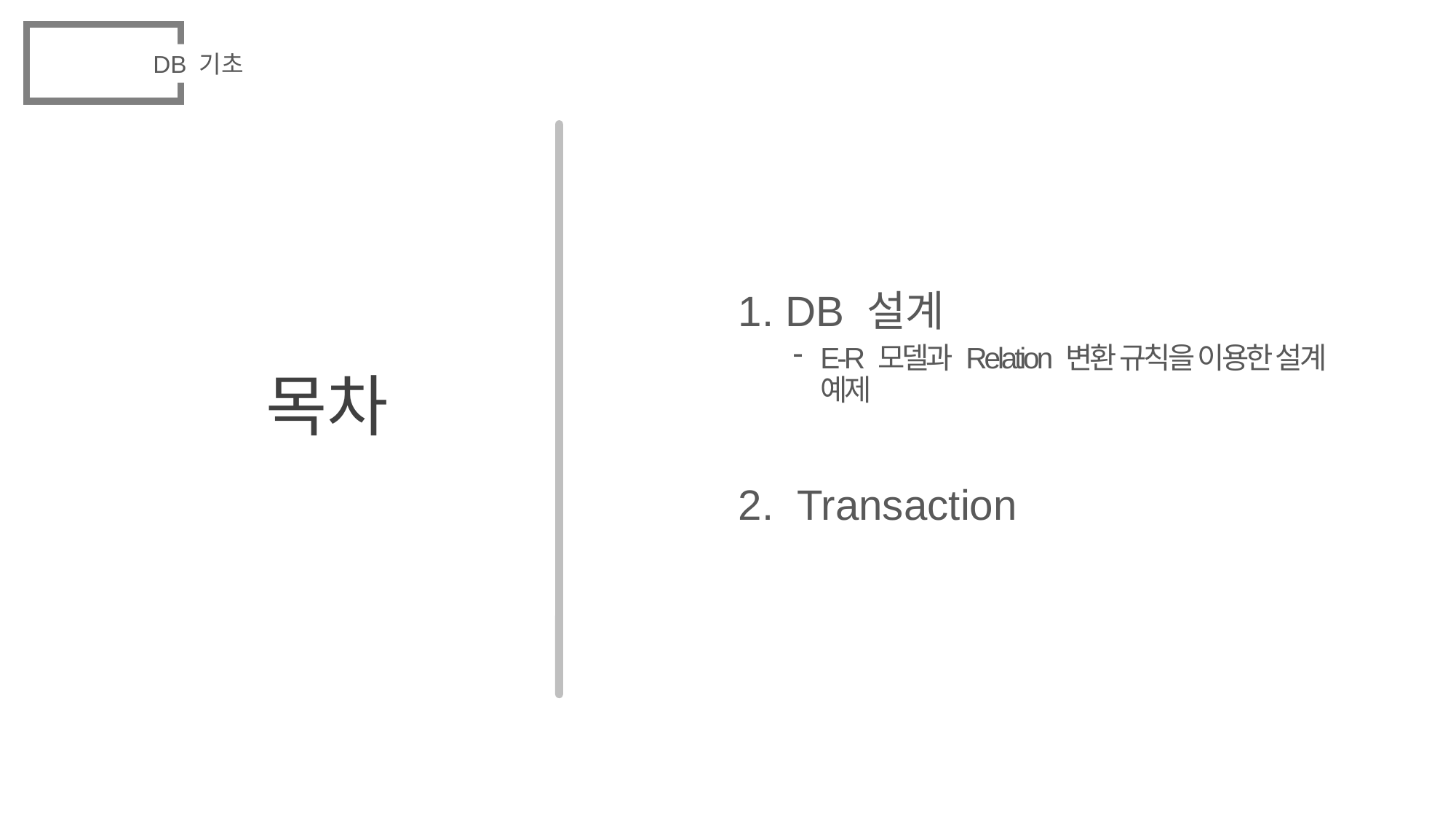

1. DB 설계
E-R 모델과 Relation 변환 규칙을 이용한 설계 예제

2.  Transaction

DB 기초
# 목차